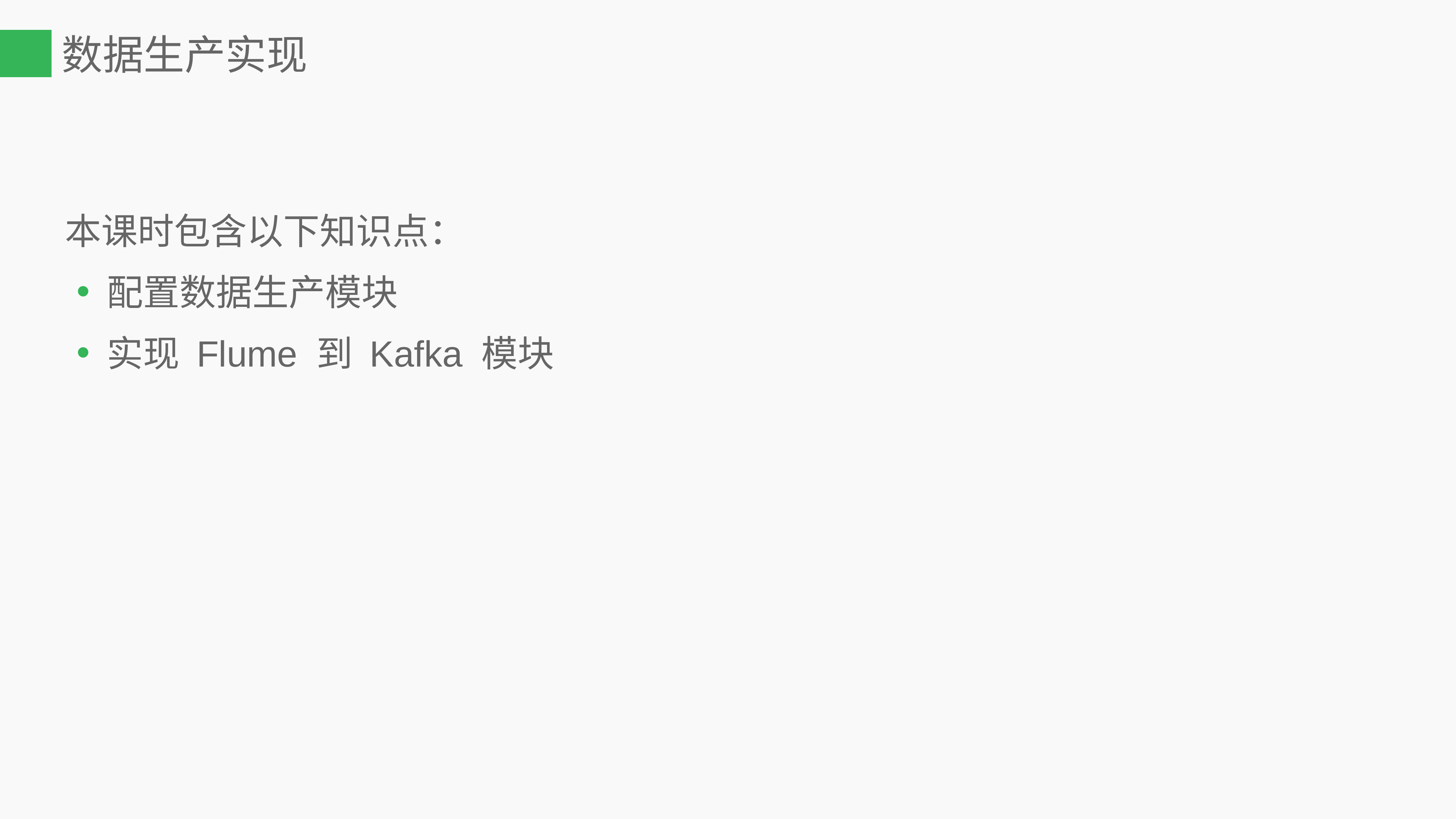

# 数据生产实现
本课时包含以下知识点：
配置数据生产模块
实现 Flume 到 Kafka 模块